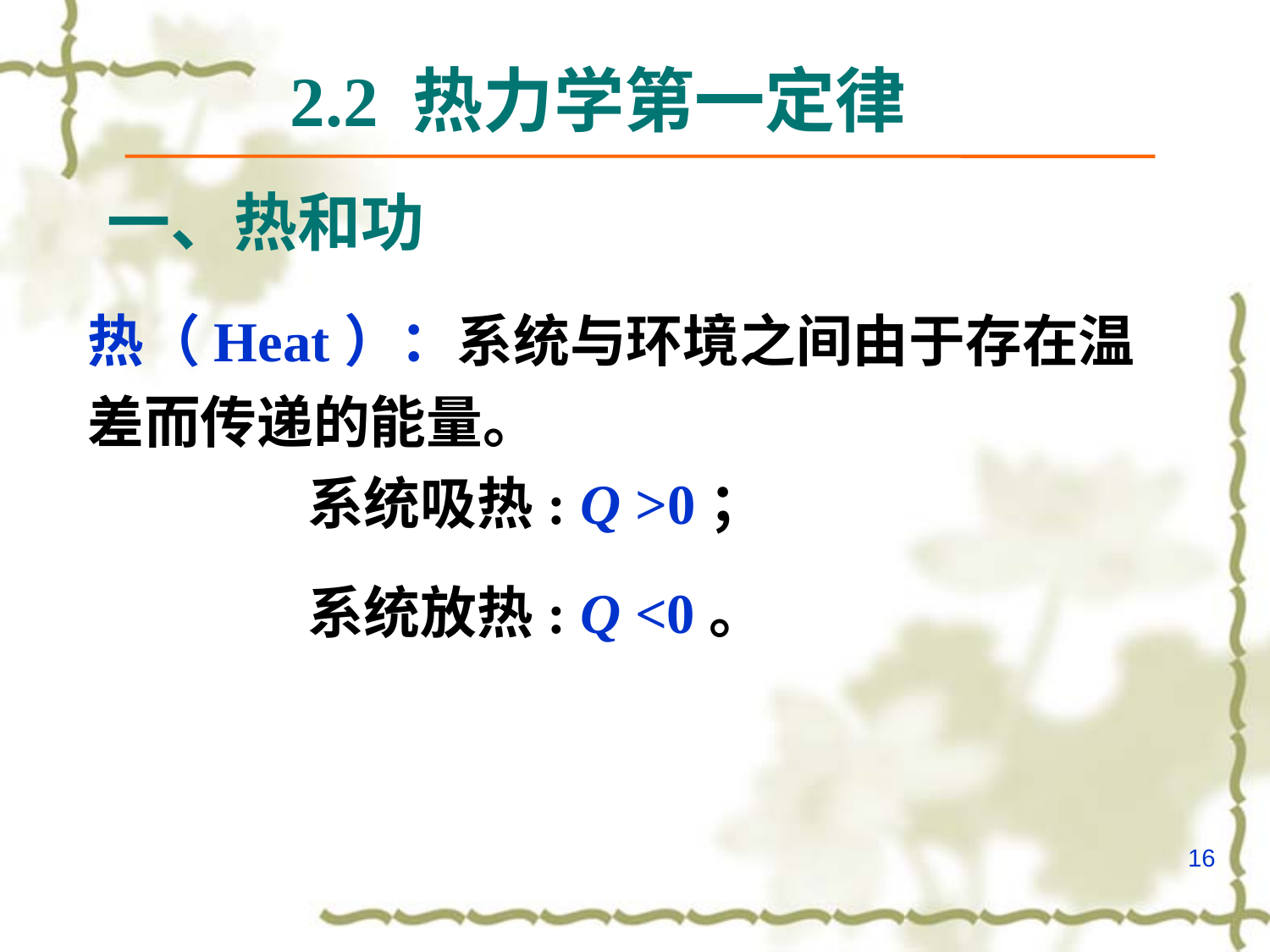

2.2 热力学第一定律

一、热和功
热（Heat）：系统与环境之间由于存在温差而传递的能量。
                系统吸热: Q >0；
                系统放热: Q <0。
16